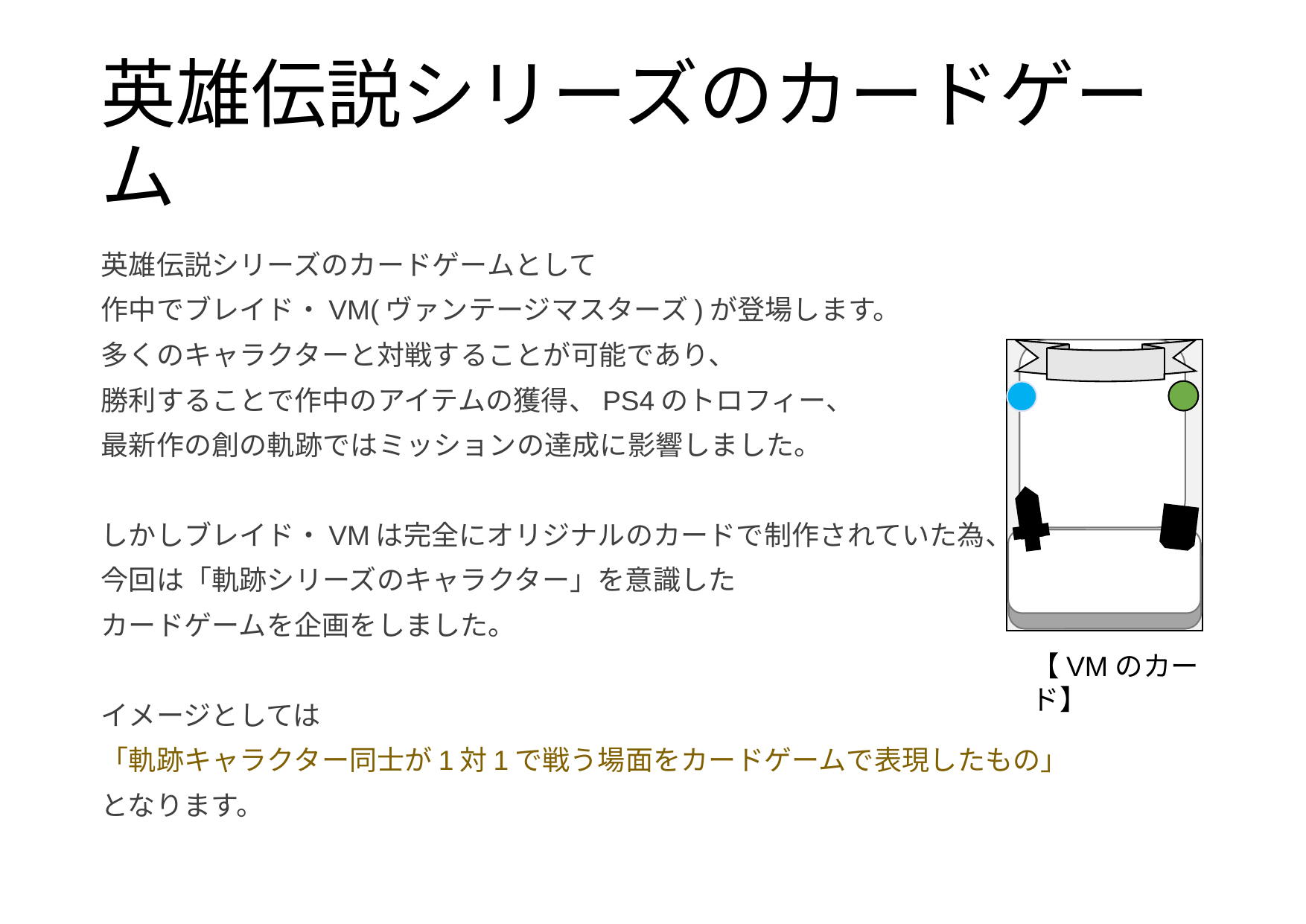

# 英雄伝説シリーズのカードゲーム
英雄伝説シリーズのカードゲームとして
作中でブレイド・VM(ヴァンテージマスターズ)が登場します。
多くのキャラクターと対戦することが可能であり、
勝利することで作中のアイテムの獲得、PS4のトロフィー、
最新作の創の軌跡ではミッションの達成に影響しました。

しかしブレイド・VMは完全にオリジナルのカードで制作されていた為、
今回は「軌跡シリーズのキャラクター」を意識した
カードゲームを企画をしました。

イメージとしては
「軌跡キャラクター同士が1対1で戦う場面をカードゲームで表現したもの」
となります。

【VMのカード】